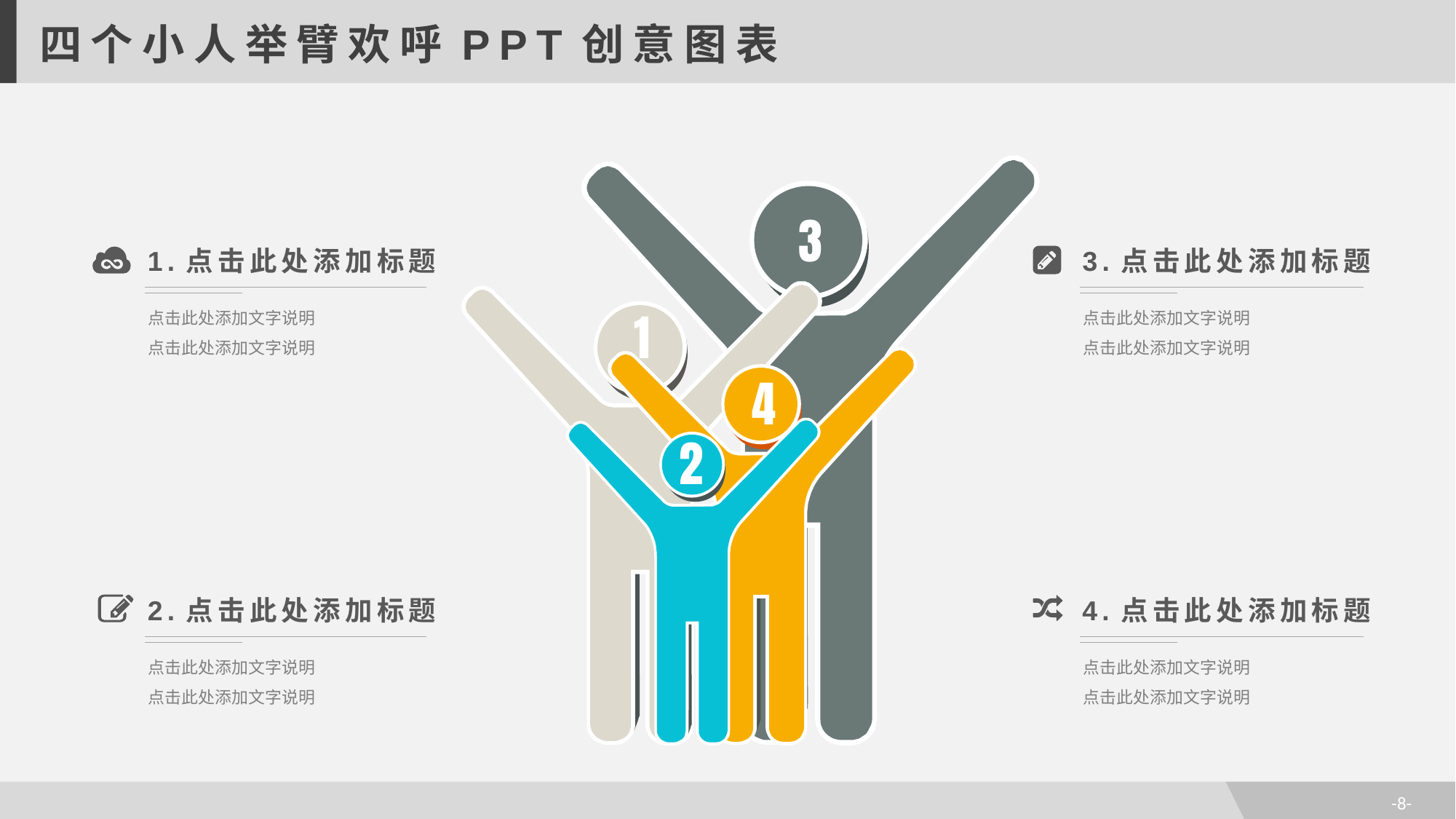

四个小人举臂欢呼PPT创意图表

3
1.点击此处添加标题

点击此处添加文字说明
点击此处添加文字说明
3.点击此处添加标题

点击此处添加文字说明
点击此处添加文字说明
1
4
2
2.点击此处添加标题

点击此处添加文字说明
点击此处添加文字说明
4.点击此处添加标题

点击此处添加文字说明
点击此处添加文字说明
-8-